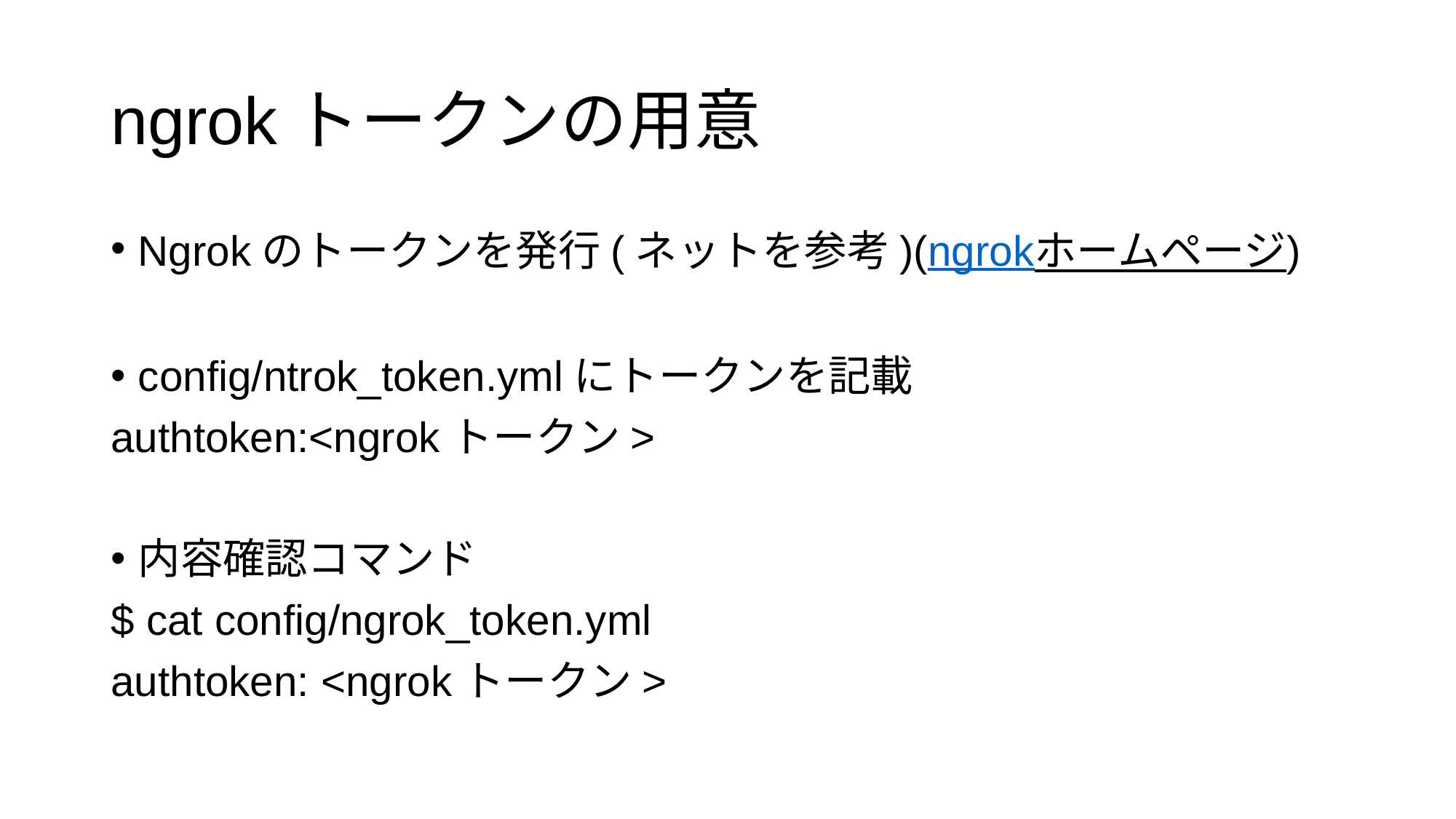

# ngrokトークンの用意
Ngrokのトークンを発行(ネットを参考)(ngrokホームページ)

config/ntrok_token.ymlにトークンを記載
authtoken:<ngrokトークン>

内容確認コマンド
$ cat config/ngrok_token.yml
authtoken: <ngrokトークン>